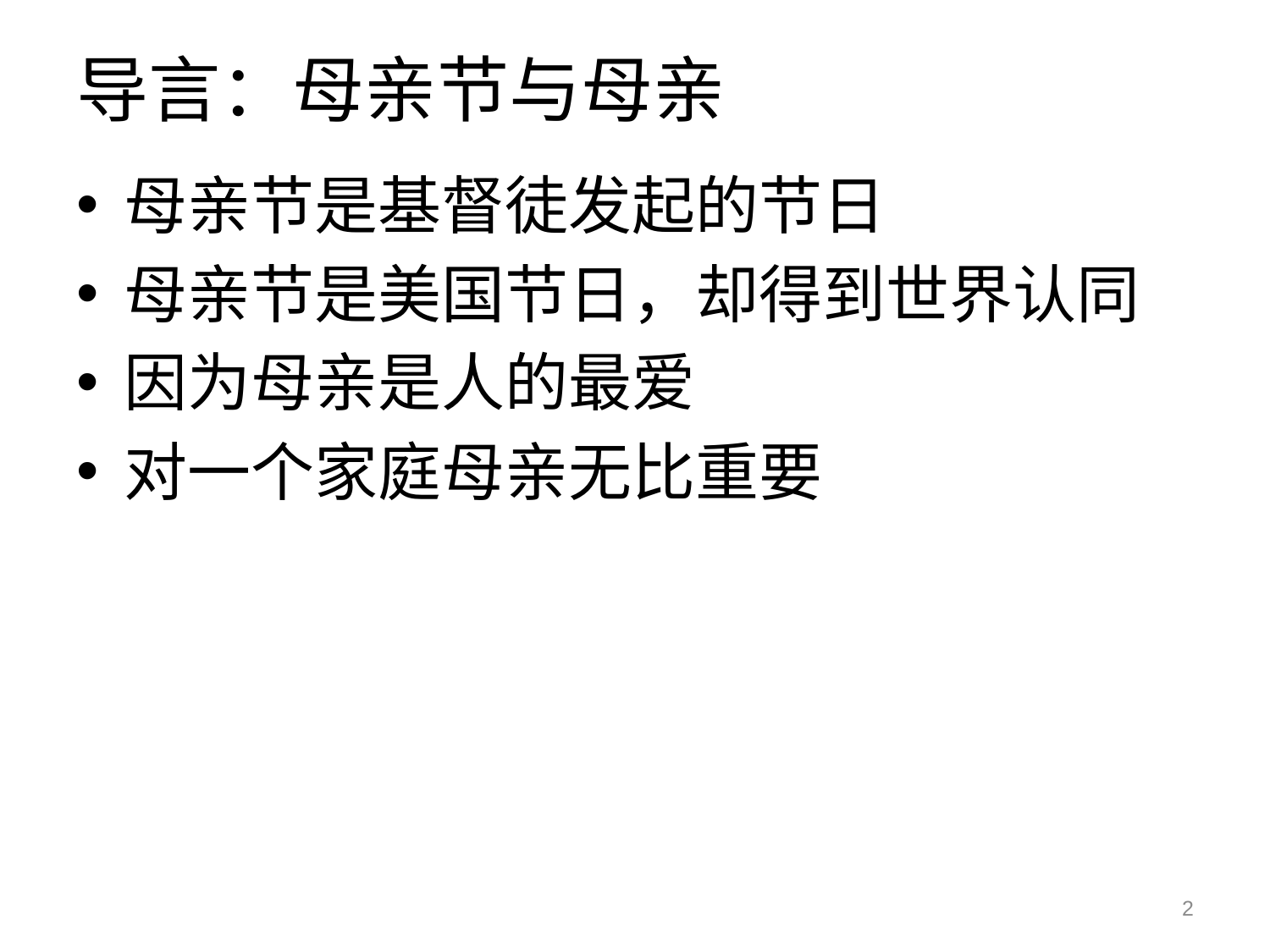

# 导言：母亲节与母亲
母亲节是基督徒发起的节日
母亲节是美国节日，却得到世界认同
因为母亲是人的最爱
对一个家庭母亲无比重要
2